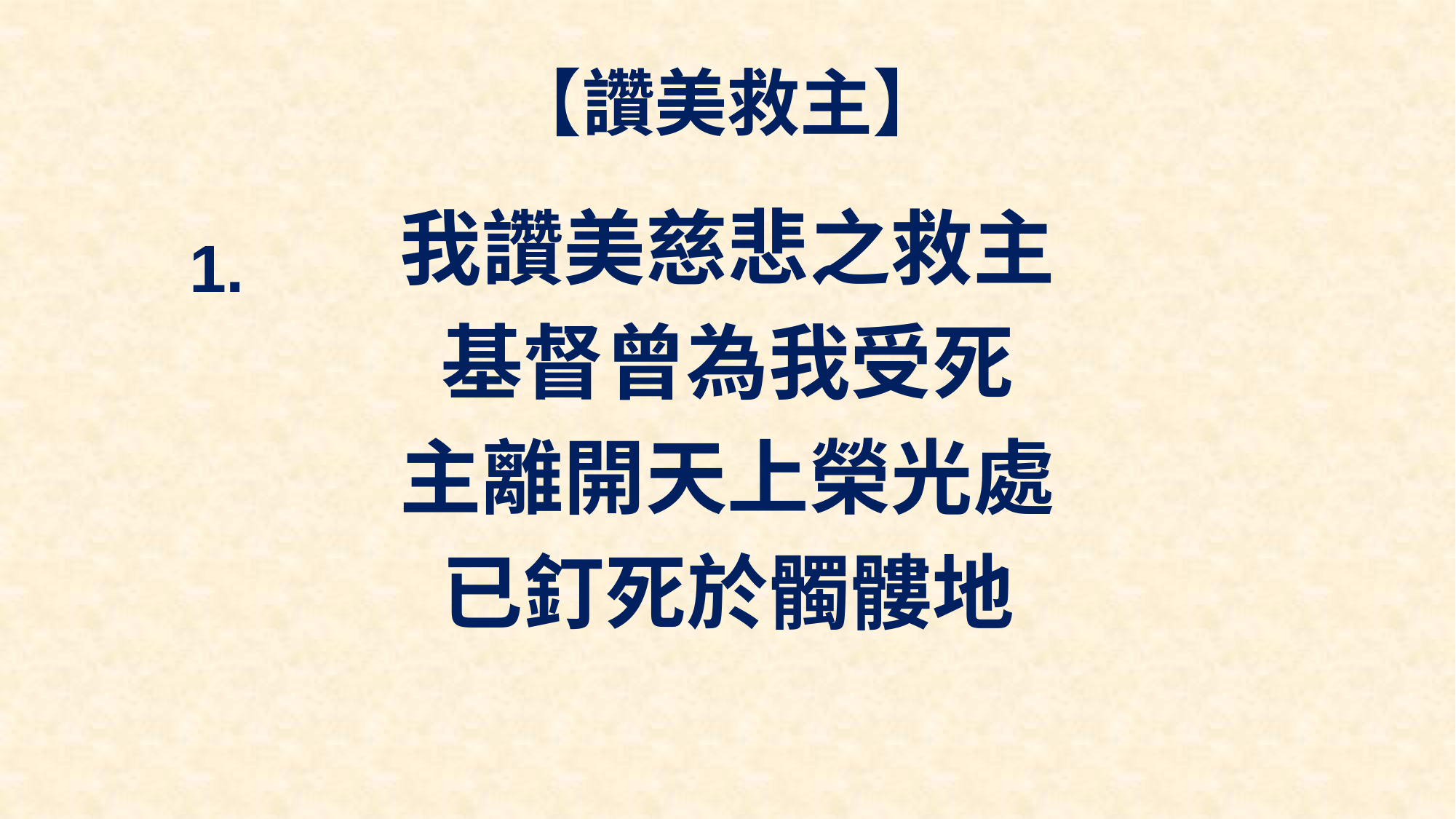

# 【讚美救主】
我讚美慈悲之救主
基督曾為我受死
主離開天上榮光處
已釘死於髑髏地
1.